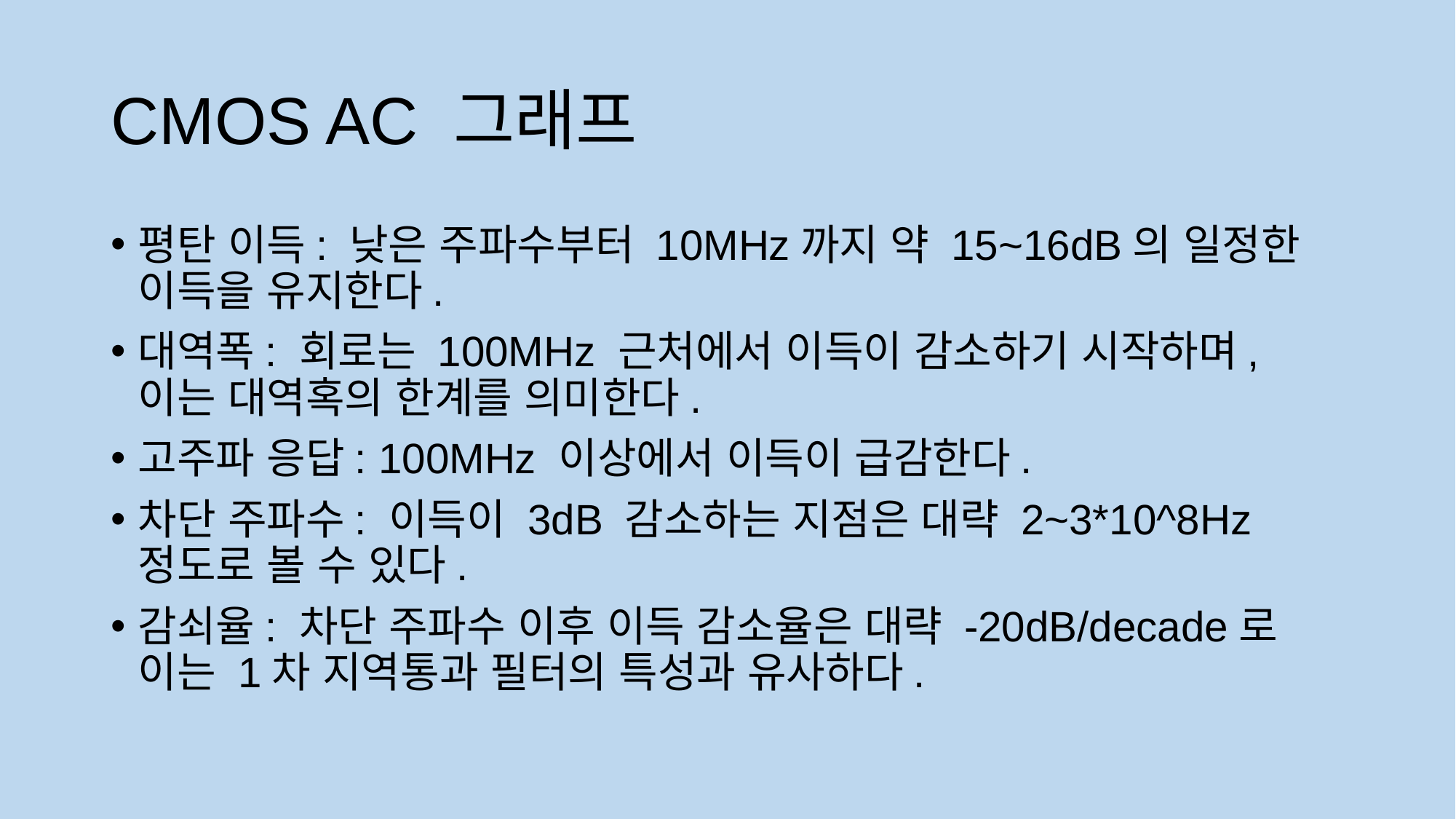

# CMOS AC 그래프
평탄 이득: 낮은 주파수부터 10MHz까지 약 15~16dB의 일정한 이득을 유지한다.
대역폭: 회로는 100MHz 근처에서 이득이 감소하기 시작하며, 이는 대역혹의 한계를 의미한다.
고주파 응답: 100MHz 이상에서 이득이 급감한다.
차단 주파수: 이득이 3dB 감소하는 지점은 대략 2~3*10^8Hz 정도로 볼 수 있다.
감쇠율: 차단 주파수 이후 이득 감소율은 대략 -20dB/decade로 이는 1차 지역통과 필터의 특성과 유사하다.